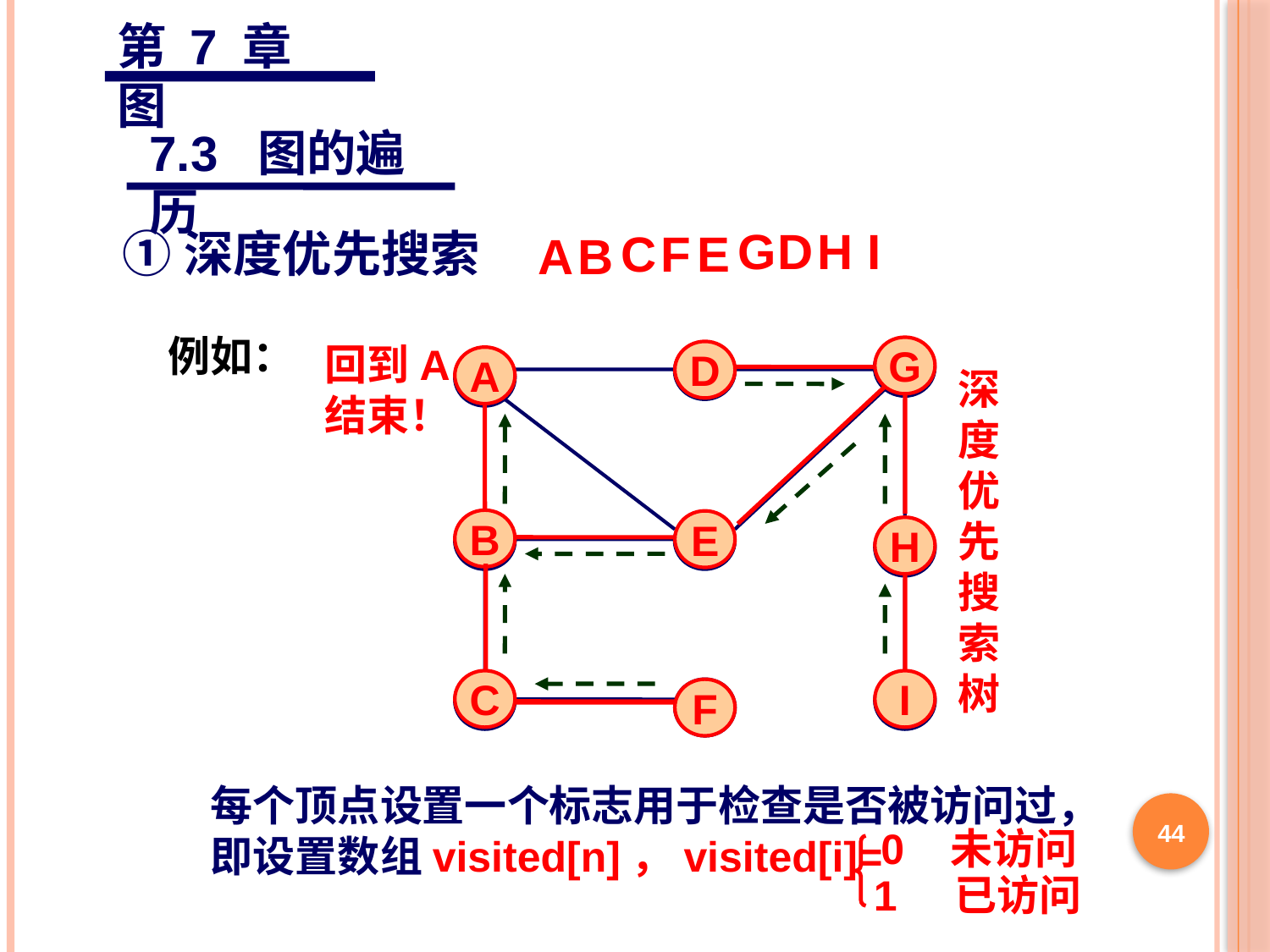

第 7 章  图

7.3  图的遍历

G
D
H
I
①深度优先搜索
C
F
E
A
B
例如：
回到A
结束！
G
G
D
A

B
E
H

C
I
F

D
A
深
度
优
先
搜
索
树

B
E
H

C
I
F

每个顶点设置一个标志用于检查是否被访问过，
即设置数组visited[n]，visited[i]=
0   未访问

1    已访问
44